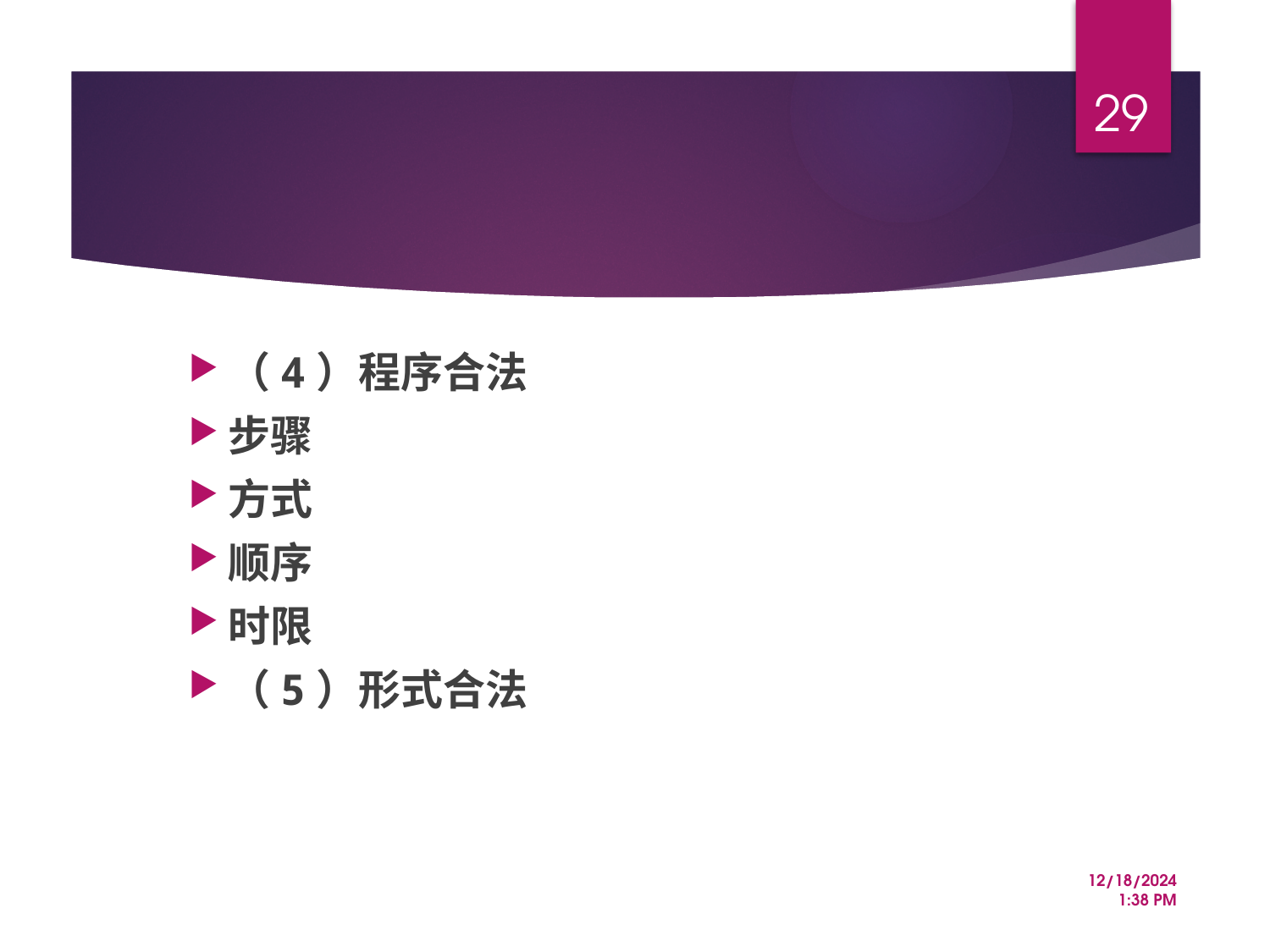

29
#
（4）程序合法
步骤
方式
顺序
时限
（5）形式合法

12/18/2024 1:38 PM